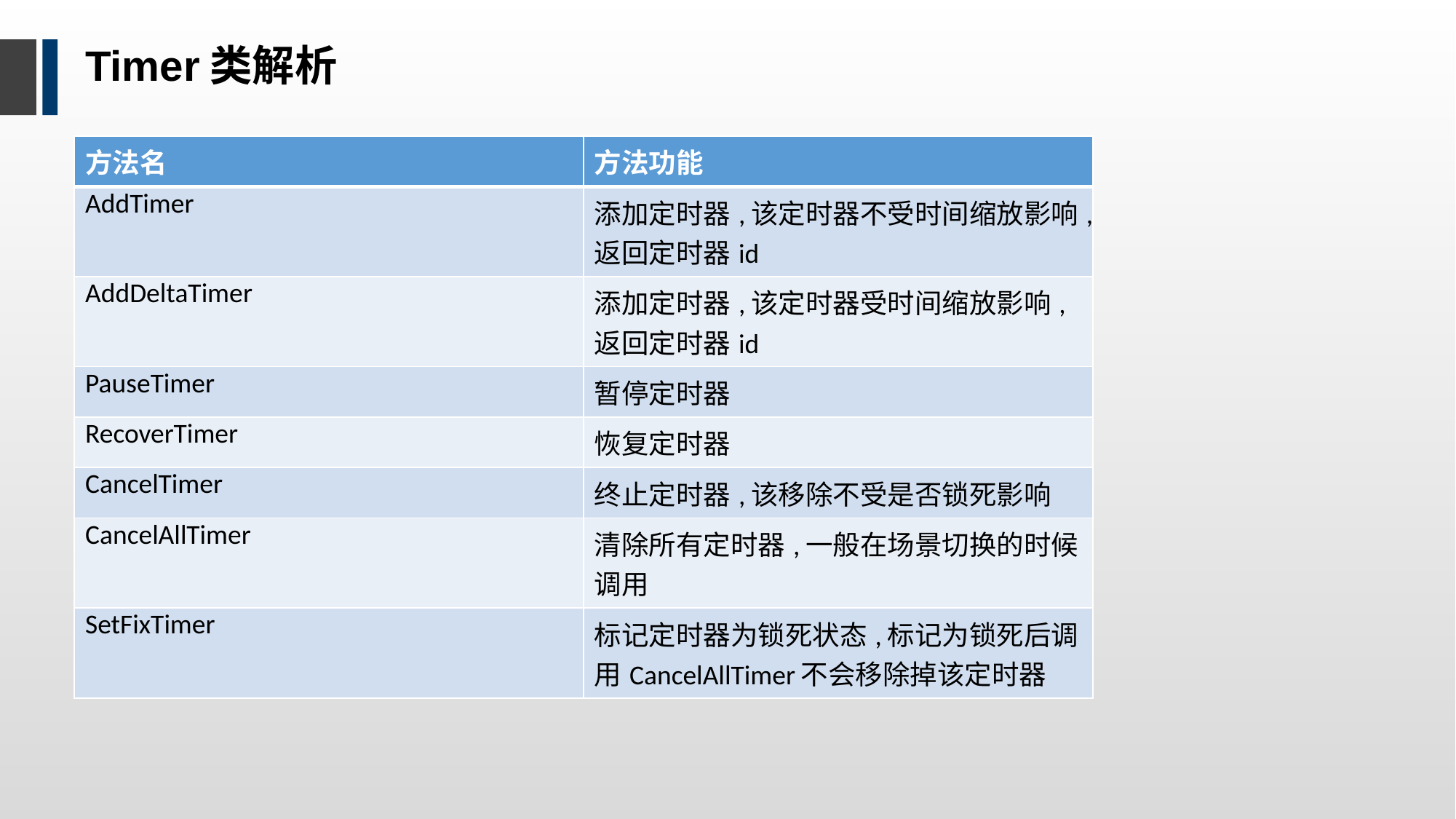

Timer类解析

| 方法名 | 方法功能 |
| --- | --- |
| AddTimer | 添加定时器,该定时器不受时间缩放影响,返回定时器id |
| AddDeltaTimer | 添加定时器,该定时器受时间缩放影响,返回定时器id |
| PauseTimer | 暂停定时器 |
| RecoverTimer | 恢复定时器 |
| CancelTimer | 终止定时器,该移除不受是否锁死影响 |
| CancelAllTimer | 清除所有定时器,一般在场景切换的时候调用 |
| SetFixTimer | 标记定时器为锁死状态,标记为锁死后调用CancelAllTimer不会移除掉该定时器 |